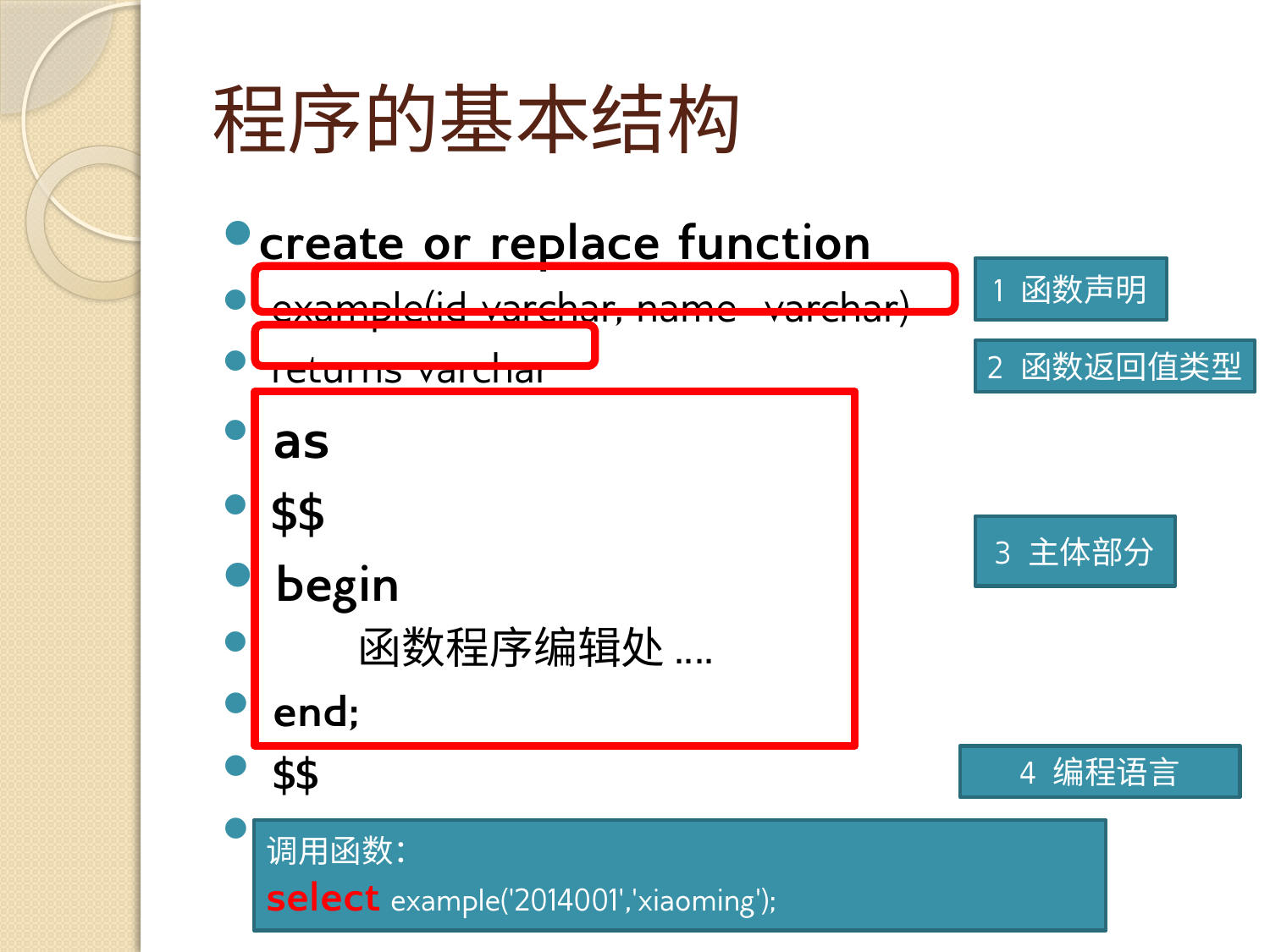

# 程序的基本结构
create or replace function
 example(id varchar, name  varchar)
 returns varchar
 as
 $$
 begin
	函数程序编辑处....
 end;
 $$
language plpgsql;
1 函数声明

2 函数返回值类型

3 主体部分
4 编程语言
调用函数：
select example('2014001','xiaoming');